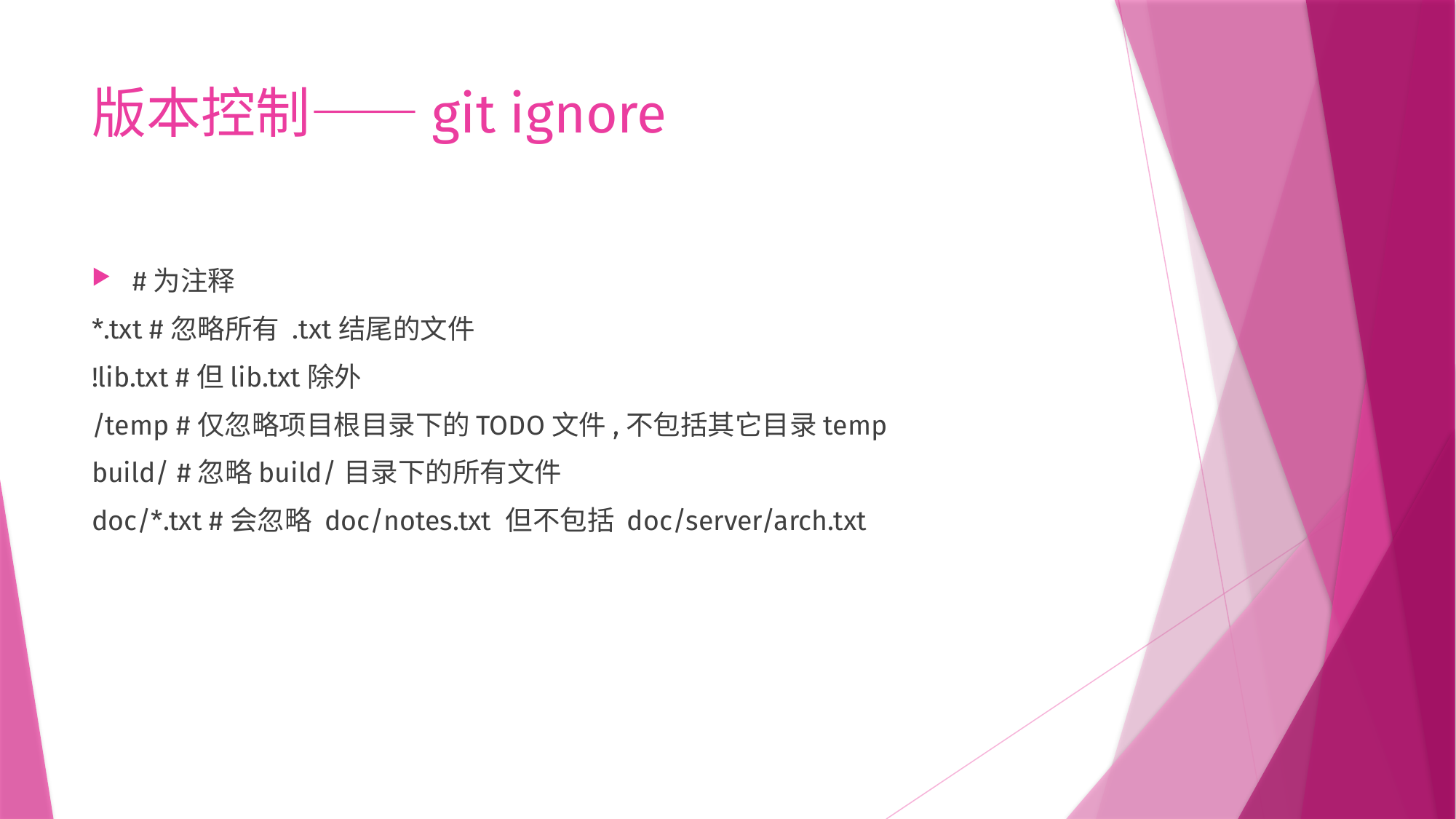

# 版本控制——git ignore
#为注释
*.txt #忽略所有 .txt结尾的文件
!lib.txt #但lib.txt除外
/temp #仅忽略项目根目录下的TODO文件,不包括其它目录temp
build/ #忽略build/目录下的所有文件
doc/*.txt #会忽略 doc/notes.txt 但不包括 doc/server/arch.txt